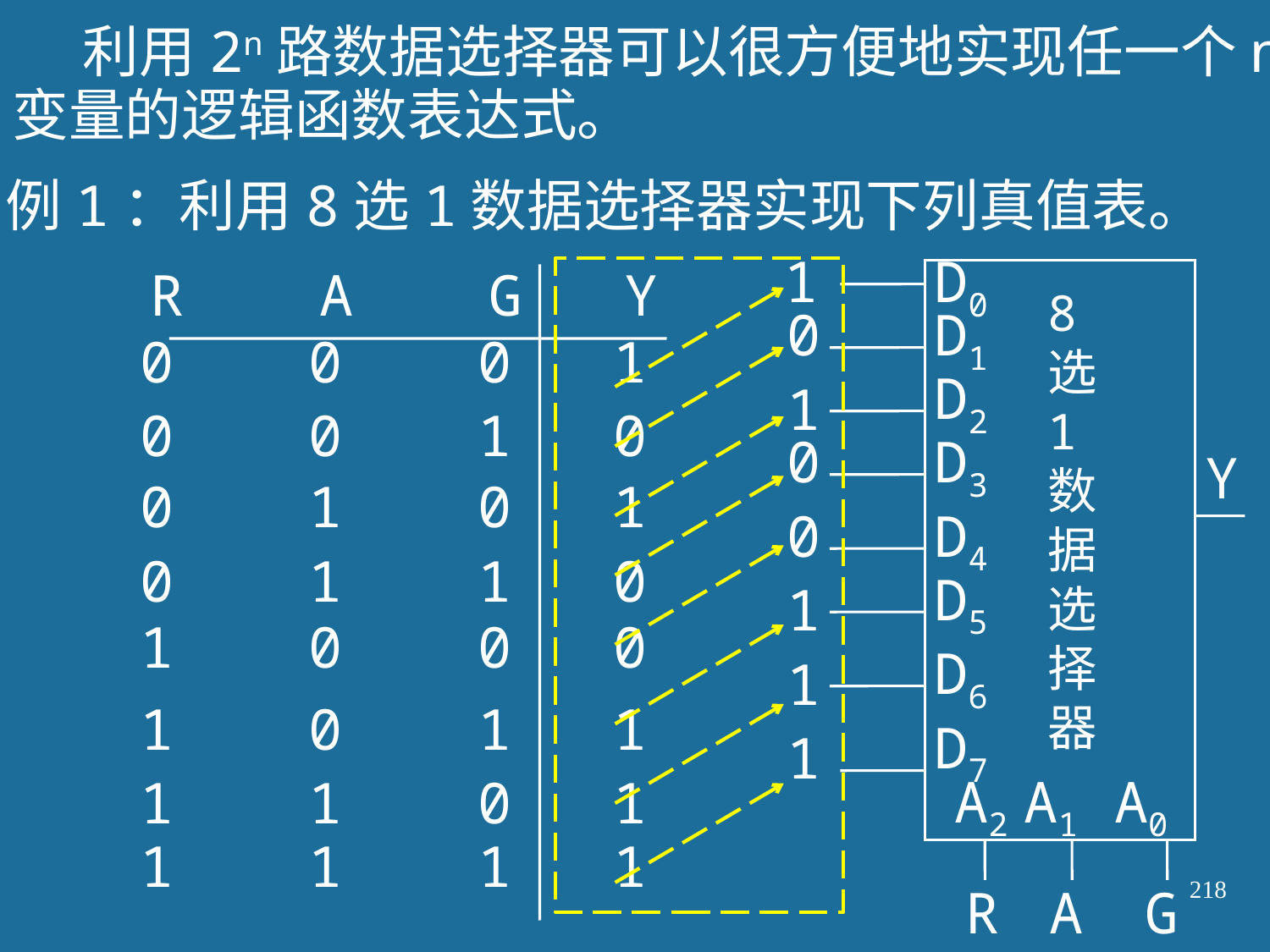

利用2n路数据选择器可以很方便地实现任一个n
变量的逻辑函数表达式。
例1：利用8选1数据选择器实现下列真值表。
1
D0

8
选
1
数
据
选
择
器

0
D1

D2
1

0
D3
Y

0
D4

D5
1

D6
1

D7
1
A2
A1
A0

R
A
G
R    A    G   Y

0    0    0   1

0    0    1   0
0    1    0   1
0    1    1   0
1    0    0   0
1    0    1   1
1    1    0   1
1    1    1   1

218